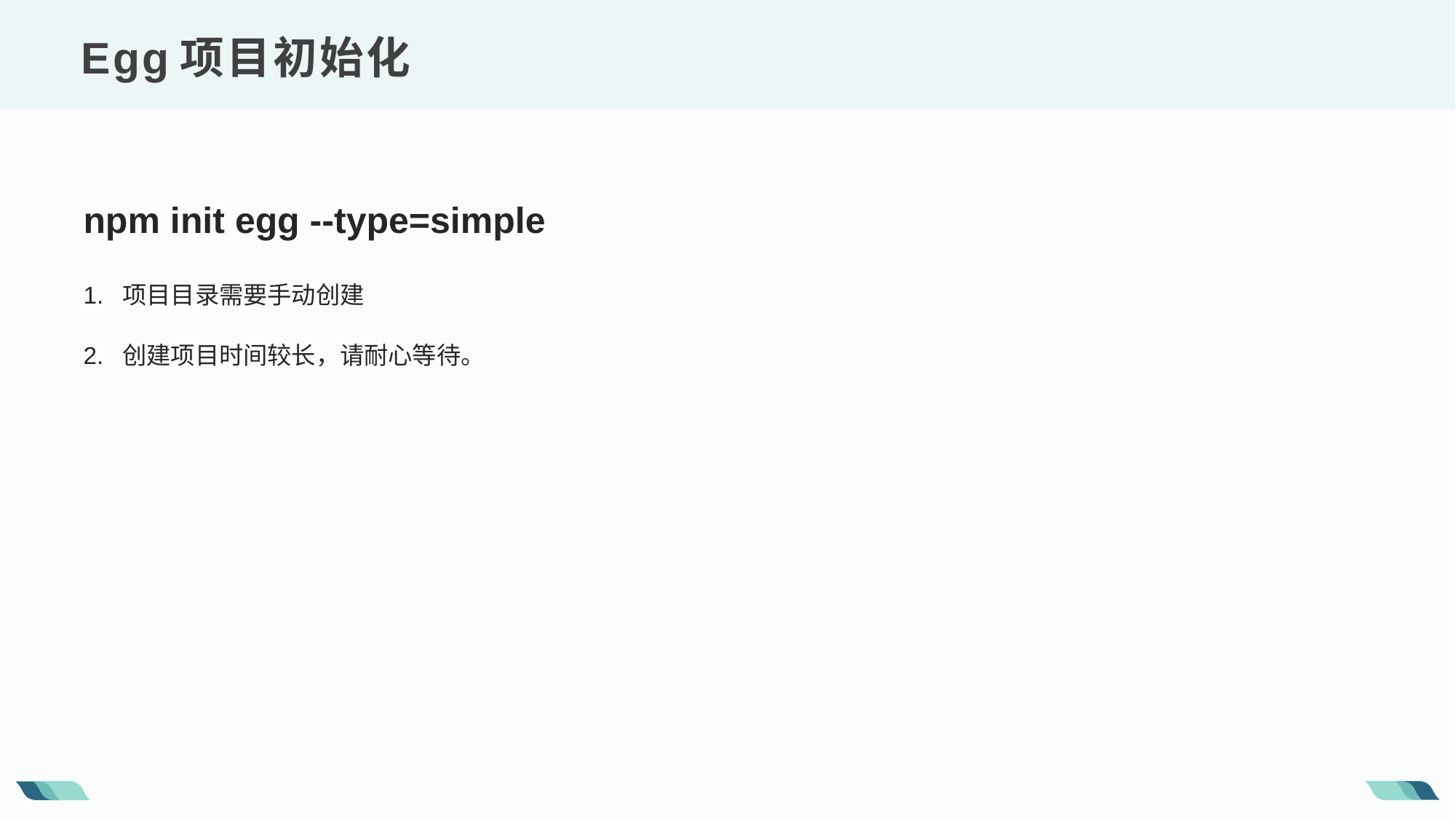

Egg项目初始化
npm init egg --type=simple
1.  项目目录需要手动创建
2.  创建项目时间较长，请耐心等待。